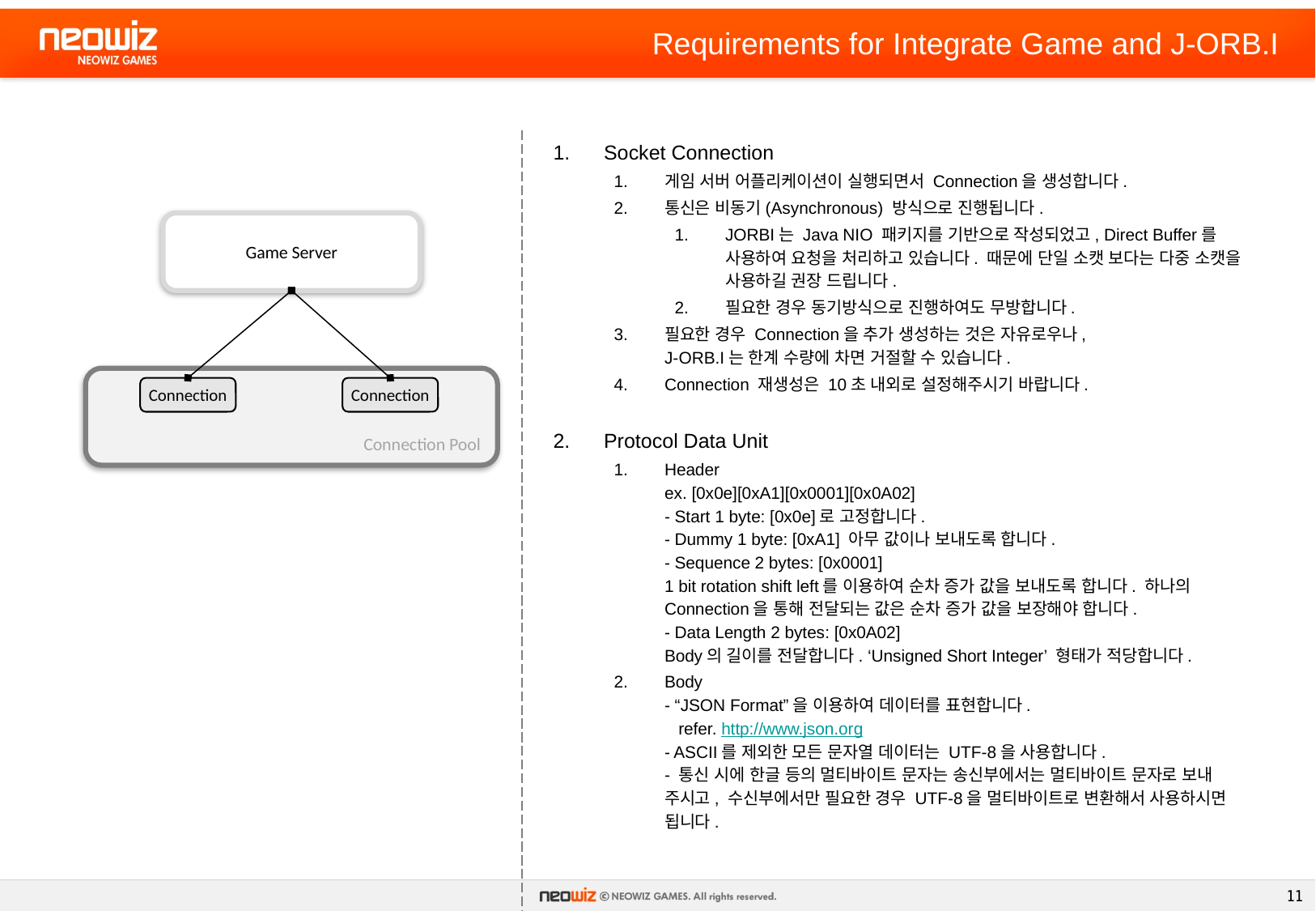

# Requirements for Integrate Game and J-ORB.I
Socket Connection
게임 서버 어플리케이션이 실행되면서 Connection을 생성합니다.
통신은 비동기(Asynchronous) 방식으로 진행됩니다.
JORBI는 Java NIO 패키지를 기반으로 작성되었고, Direct Buffer를 사용하여 요청을 처리하고 있습니다. 때문에 단일 소캣 보다는 다중 소캣을 사용하길 권장 드립니다.
필요한 경우 동기방식으로 진행하여도 무방합니다.
필요한 경우 Connection을 추가 생성하는 것은 자유로우나,
J-ORB.I는 한계 수량에 차면 거절할 수 있습니다.
Connection 재생성은 10초 내외로 설정해주시기 바랍니다.

Protocol Data Unit
Header
ex. [0x0e][0xA1][0x0001][0x0A02]
- Start 1 byte: [0x0e]로 고정합니다.
- Dummy 1 byte: [0xA1] 아무 값이나 보내도록 합니다.
- Sequence 2 bytes: [0x0001]
1 bit rotation shift left를 이용하여 순차 증가 값을 보내도록 합니다. 하나의 Connection을 통해 전달되는 값은 순차 증가 값을 보장해야 합니다.
- Data Length 2 bytes: [0x0A02]
Body의 길이를 전달합니다. ‘Unsigned Short Integer’ 형태가 적당합니다.
Body
- “JSON Format”을 이용하여 데이터를 표현합니다.
   refer. http://www.json.org
- ASCII를 제외한 모든 문자열 데이터는 UTF-8을 사용합니다.
- 통신 시에 한글 등의 멀티바이트 문자는 송신부에서는 멀티바이트 문자로 보내 주시고, 수신부에서만 필요한 경우 UTF-8을 멀티바이트로 변환해서 사용하시면 됩니다.
Game Server
Connection Pool
Connection
Connection
11